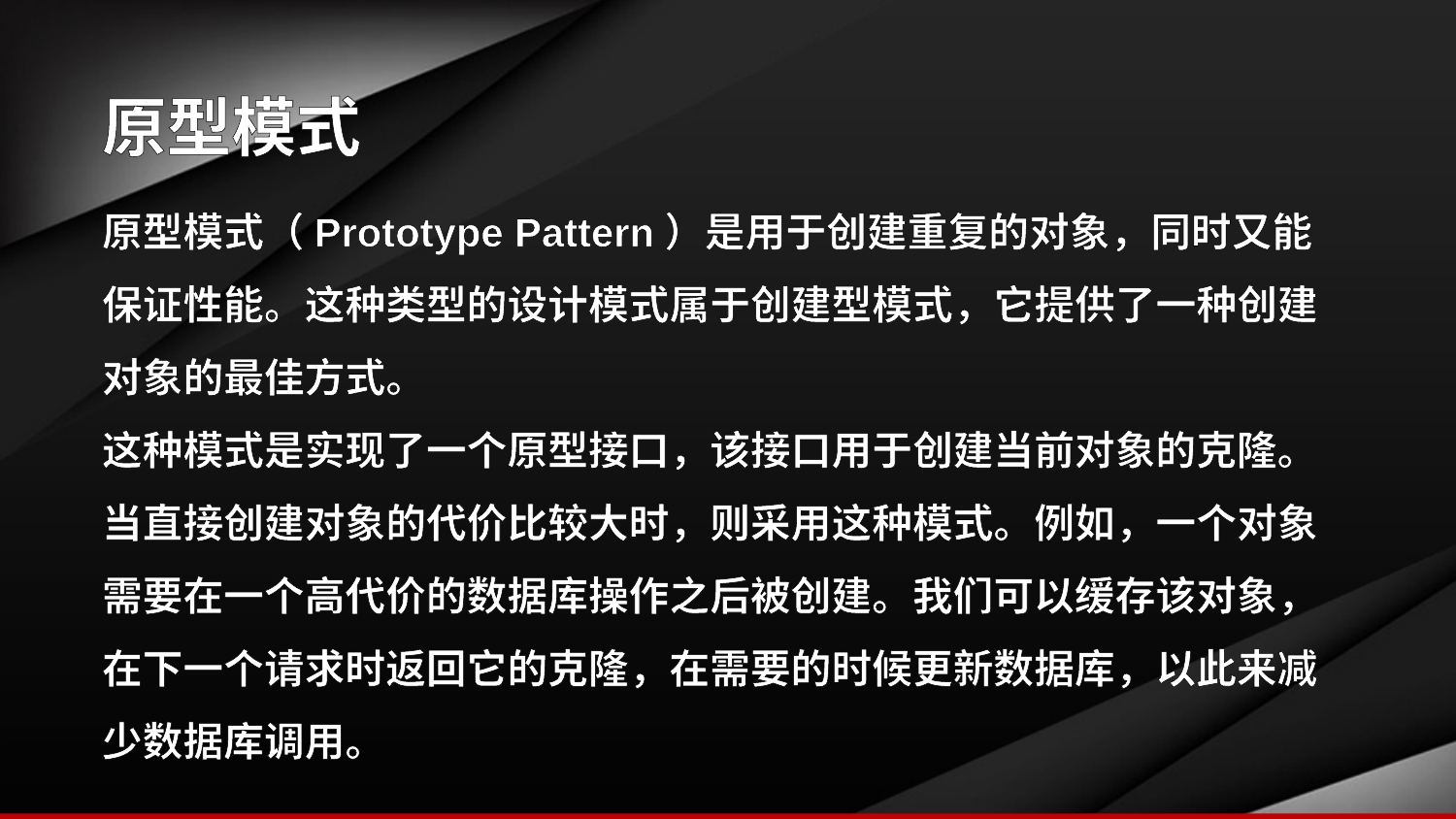

原型模式
原型模式（Prototype Pattern）是用于创建重复的对象，同时又能保证性能。这种类型的设计模式属于创建型模式，它提供了一种创建对象的最佳方式。
这种模式是实现了一个原型接口，该接口用于创建当前对象的克隆。当直接创建对象的代价比较大时，则采用这种模式。例如，一个对象需要在一个高代价的数据库操作之后被创建。我们可以缓存该对象，在下一个请求时返回它的克隆，在需要的时候更新数据库，以此来减少数据库调用。